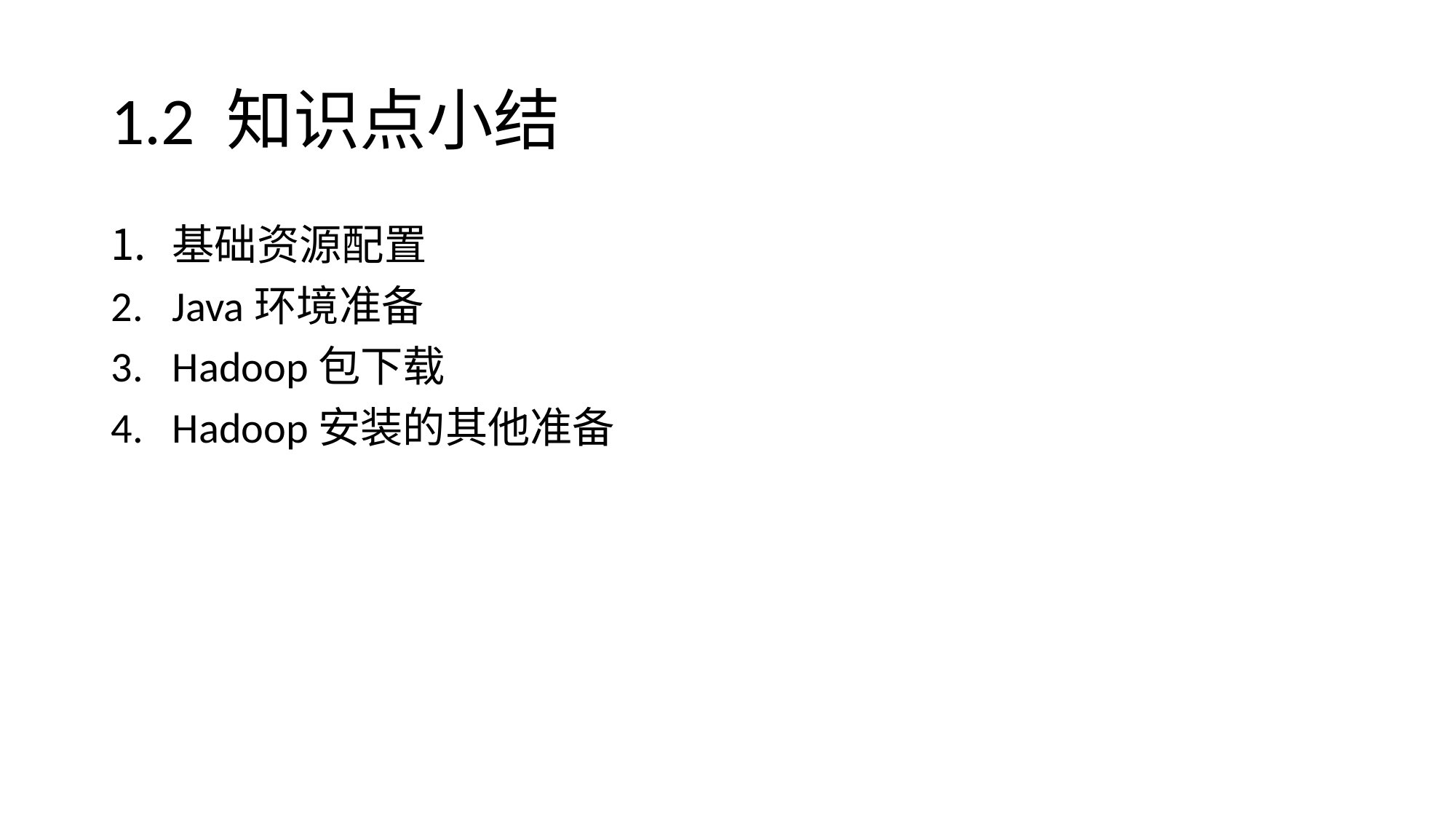

# 1.2 知识点小结
基础资源配置
Java环境准备
Hadoop包下载
Hadoop安装的其他准备